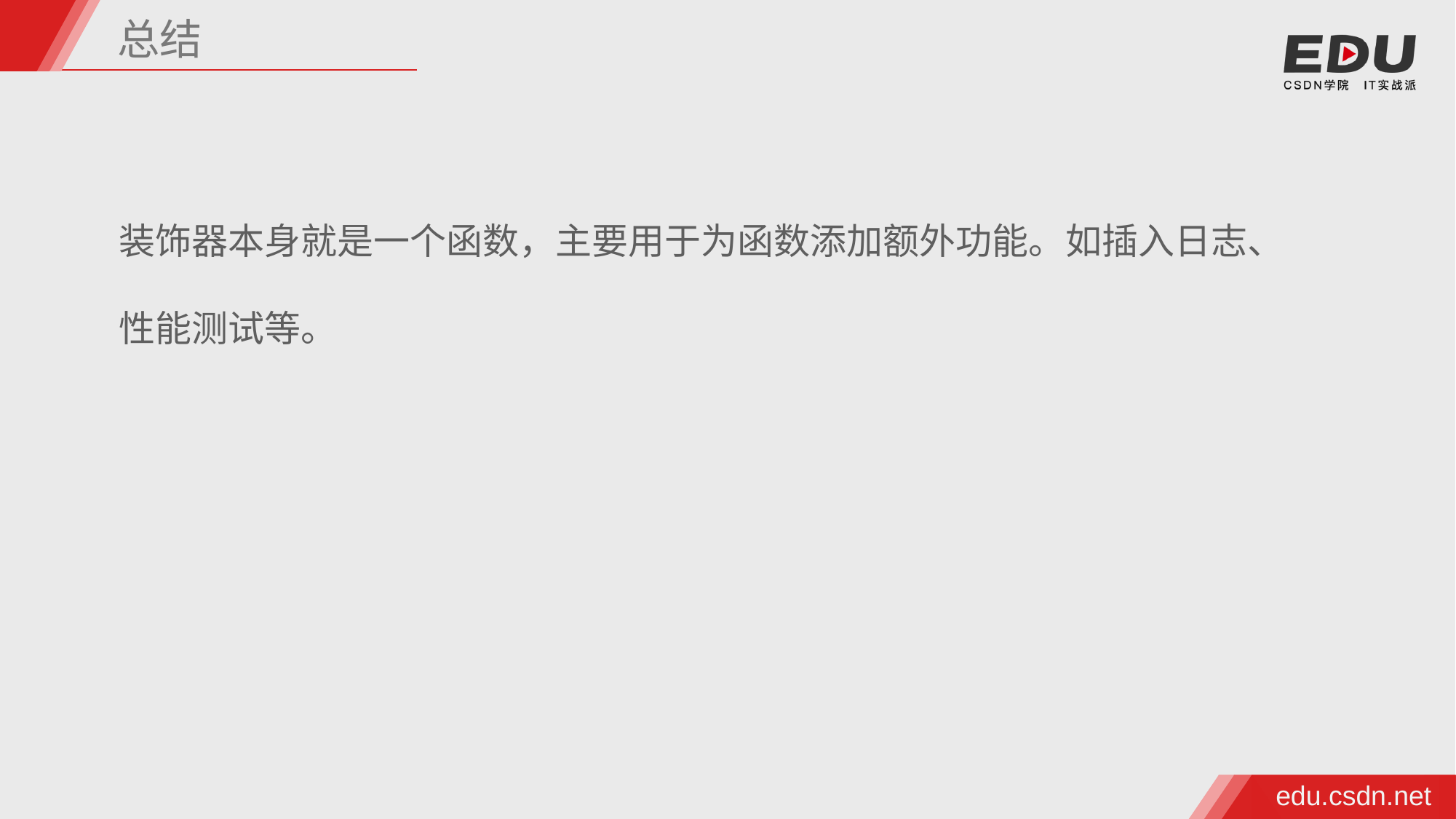

总结
装饰器本身就是一个函数，主要用于为函数添加额外功能。如插入日志、
性能测试等。
edu.csdn.net